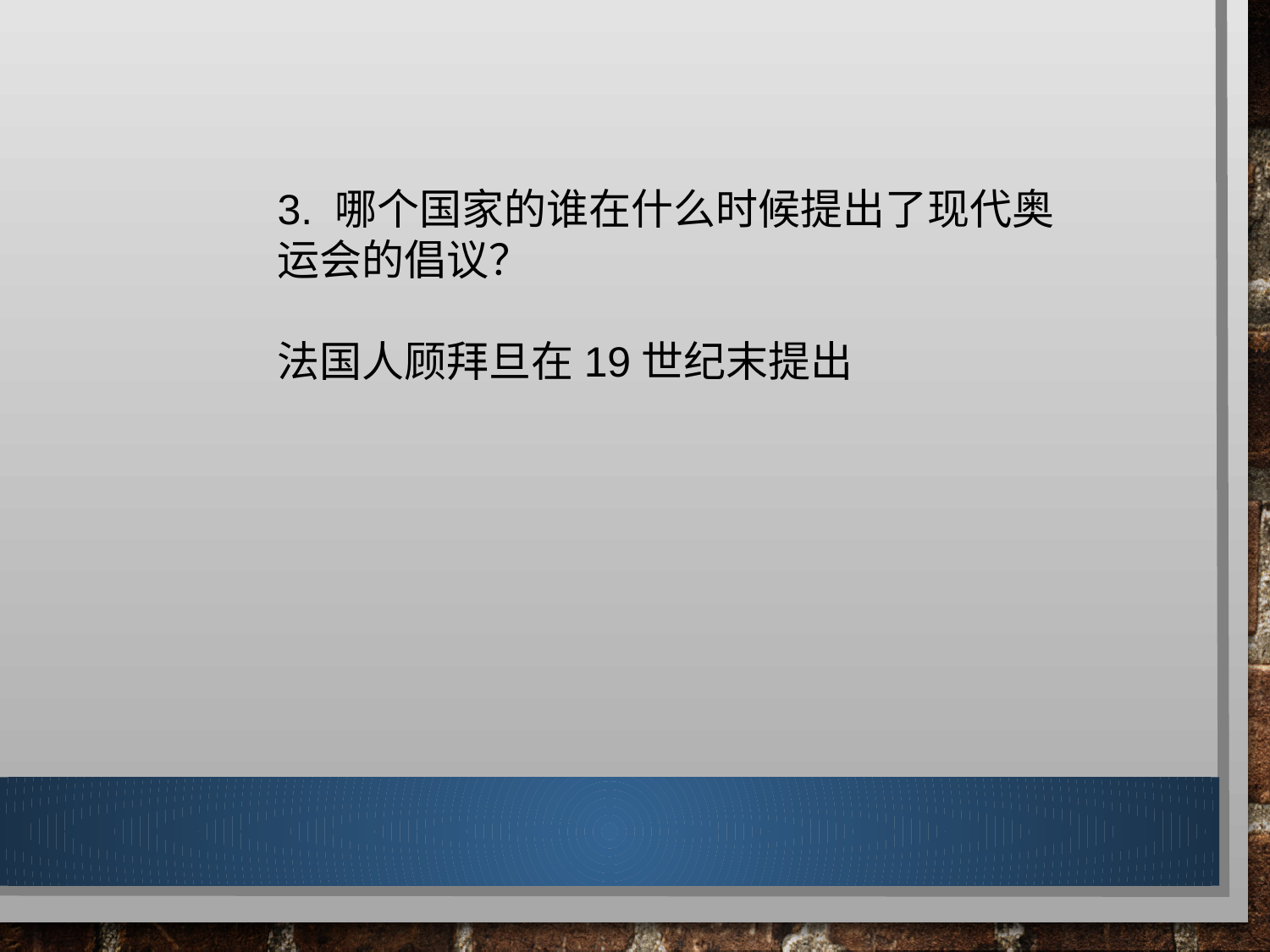

3. 哪个国家的谁在什么时候提出了现代奥运会的倡议？

法国人顾拜旦在19世纪末提出